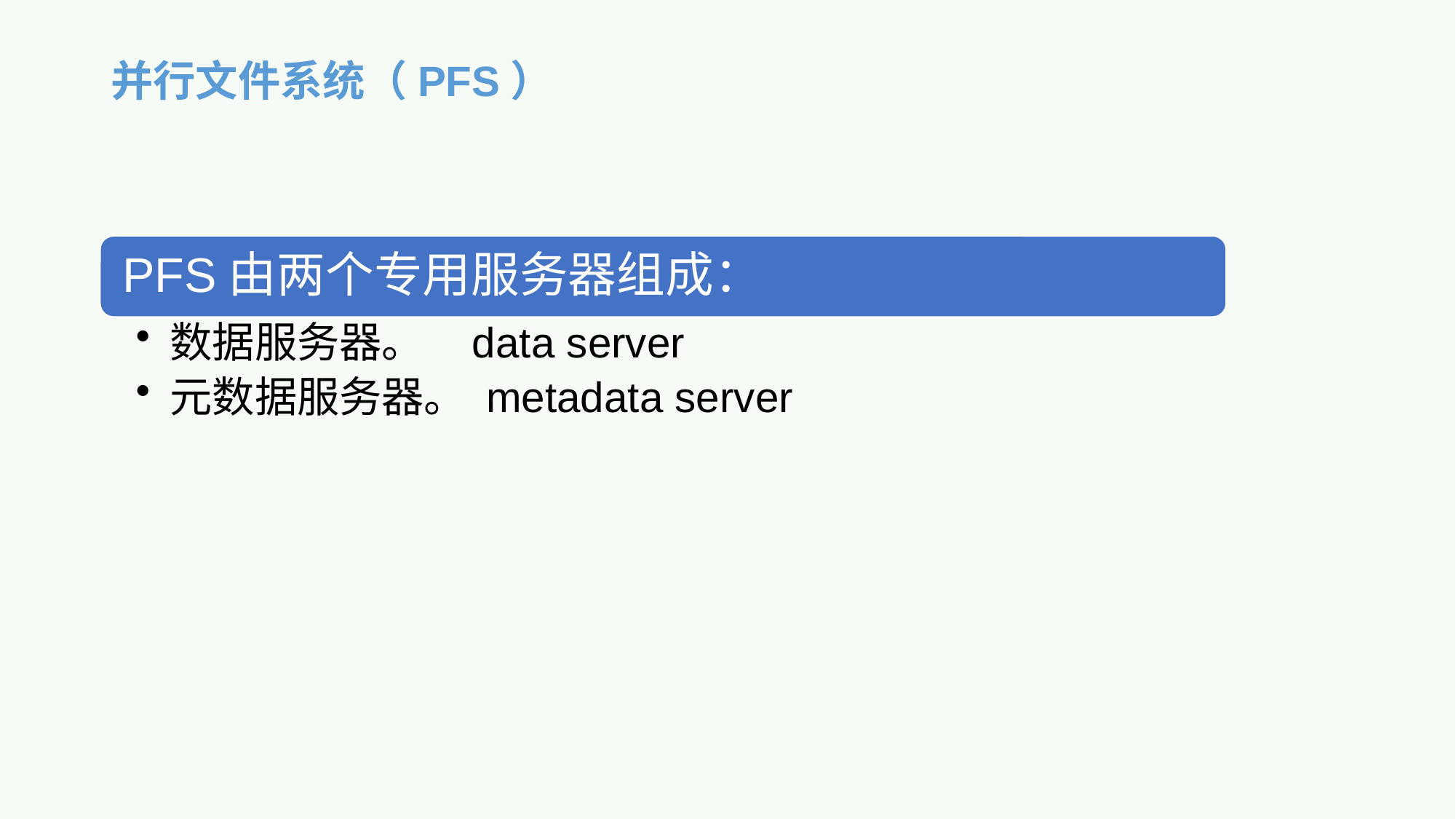

# 并行文件系统（PFS）
PFS由两个专用服务器组成：
数据服务器。    data server
元数据服务器。 metadata server